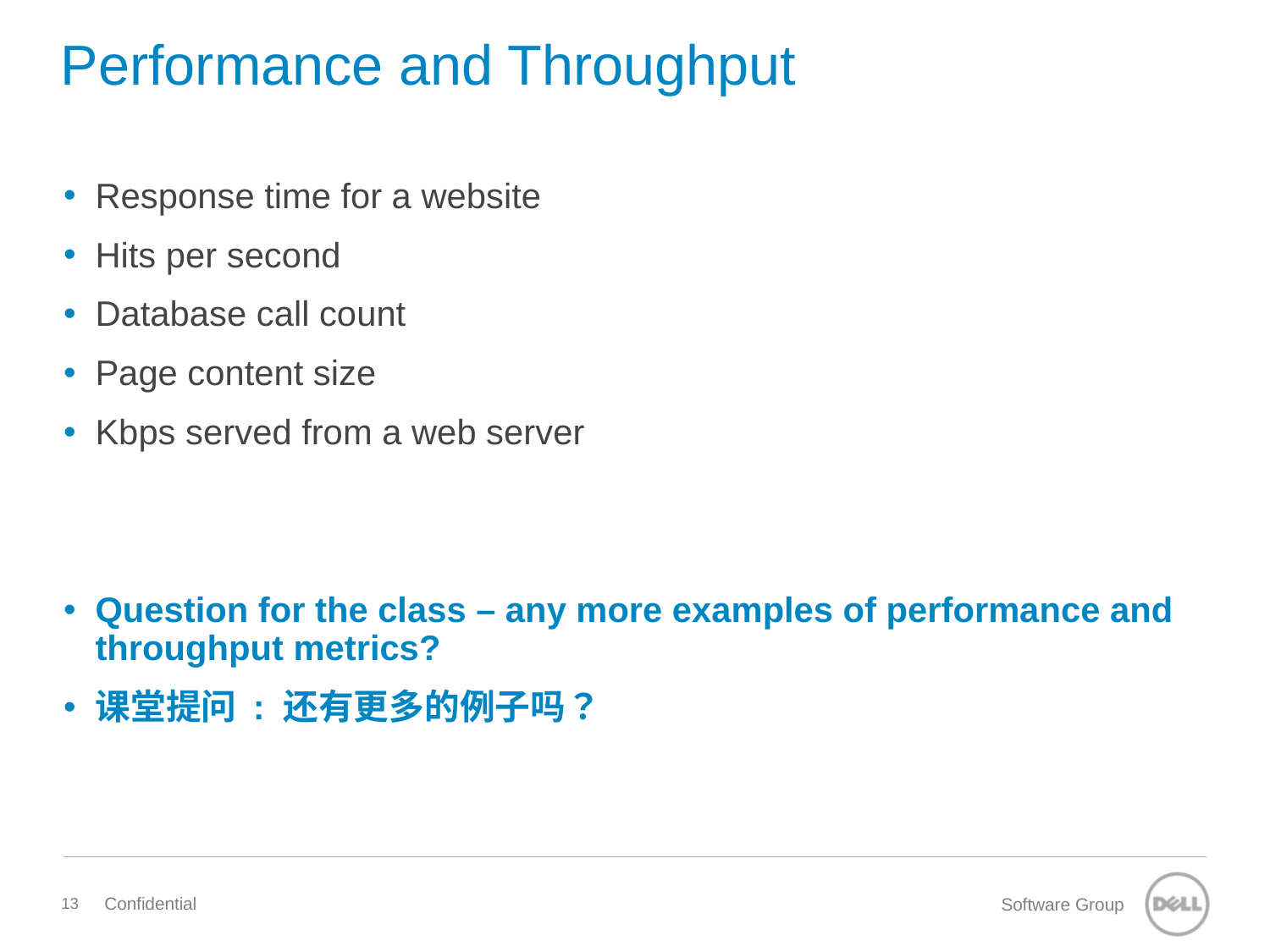

# Performance and Throughput
Response time for a website
Hits per second
Database call count
Page content size
Kbps served from a web server

Question for the class – any more examples of performance and throughput metrics?
课堂提问 : 还有更多的例子吗？